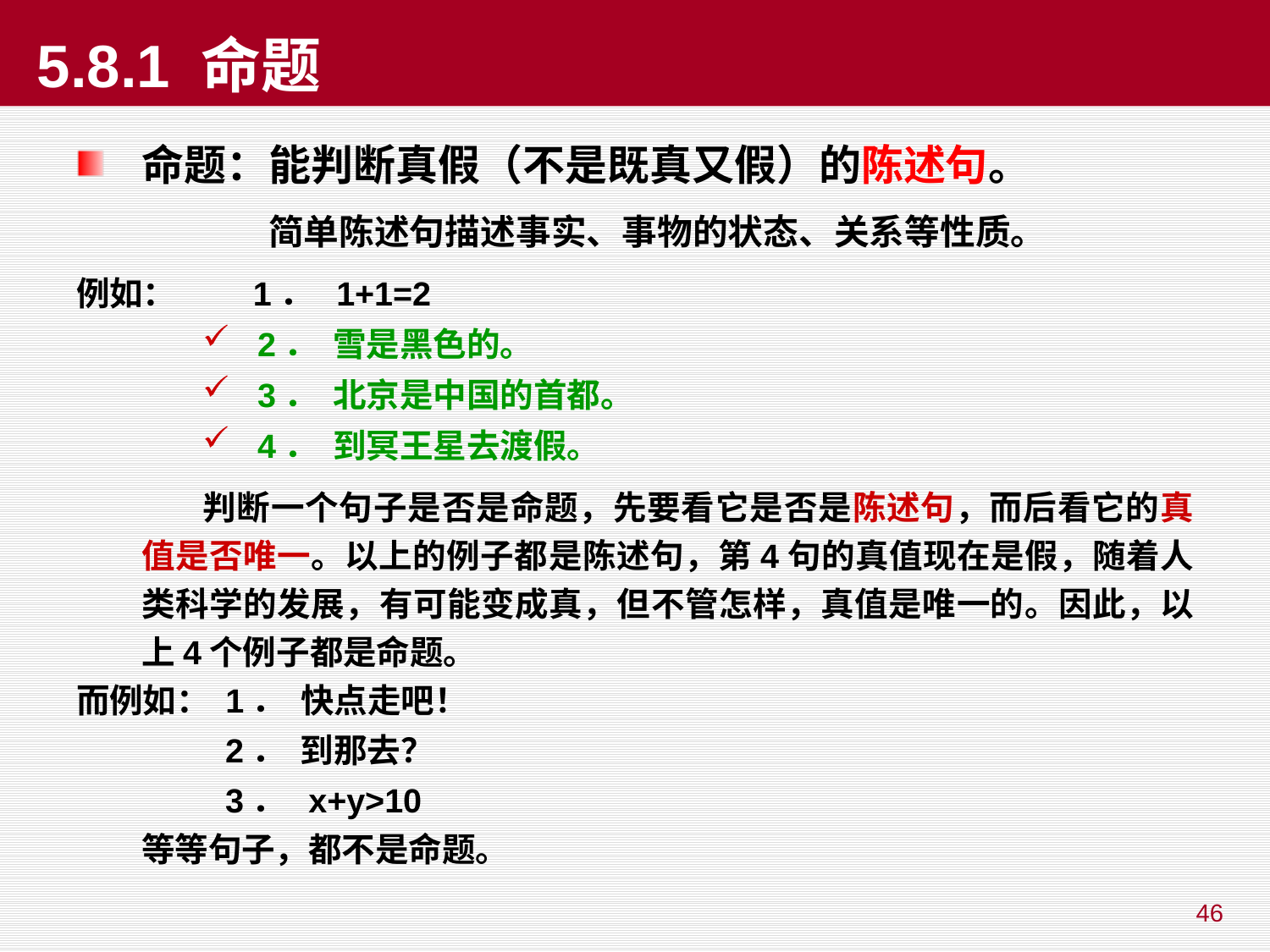

# 5.8.1 命题
命题：能判断真假（不是既真又假）的陈述句。
		简单陈述句描述事实、事物的状态、关系等性质。
例如：         1．  1+1=2
2．  雪是黑色的。
3．  北京是中国的首都。
4．  到冥王星去渡假。
              判断一个句子是否是命题，先要看它是否是陈述句，而后看它的真值是否唯一。以上的例子都是陈述句，第4句的真值现在是假，随着人类科学的发展，有可能变成真，但不管怎样，真值是唯一的。因此，以上4个例子都是命题。
而例如： 1．  快点走吧！
                2．  到那去？
                3．  x+y>10
	等等句子，都不是命题。
46